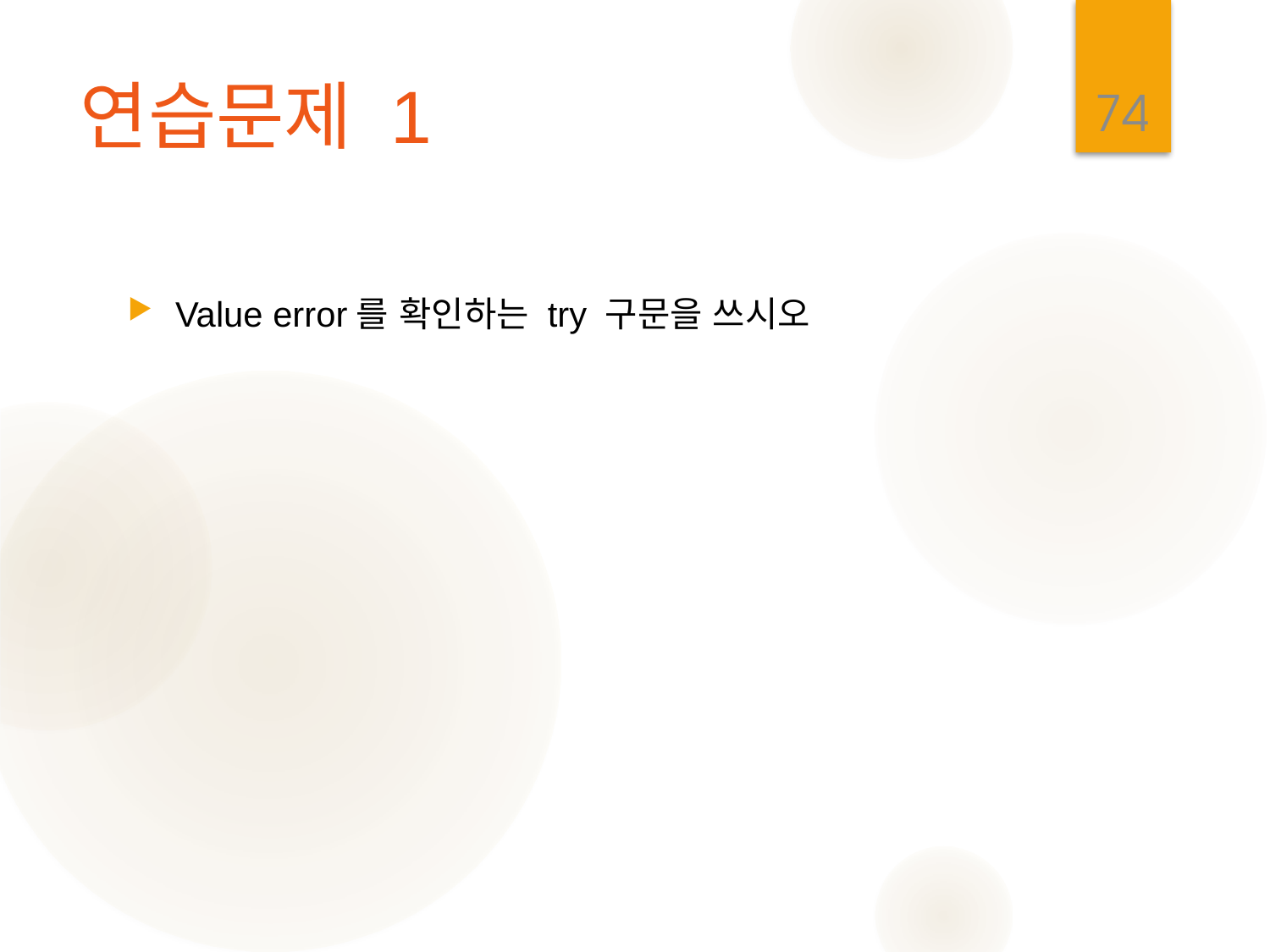

74
# 연습문제 1
Value error를 확인하는 try 구문을 쓰시오